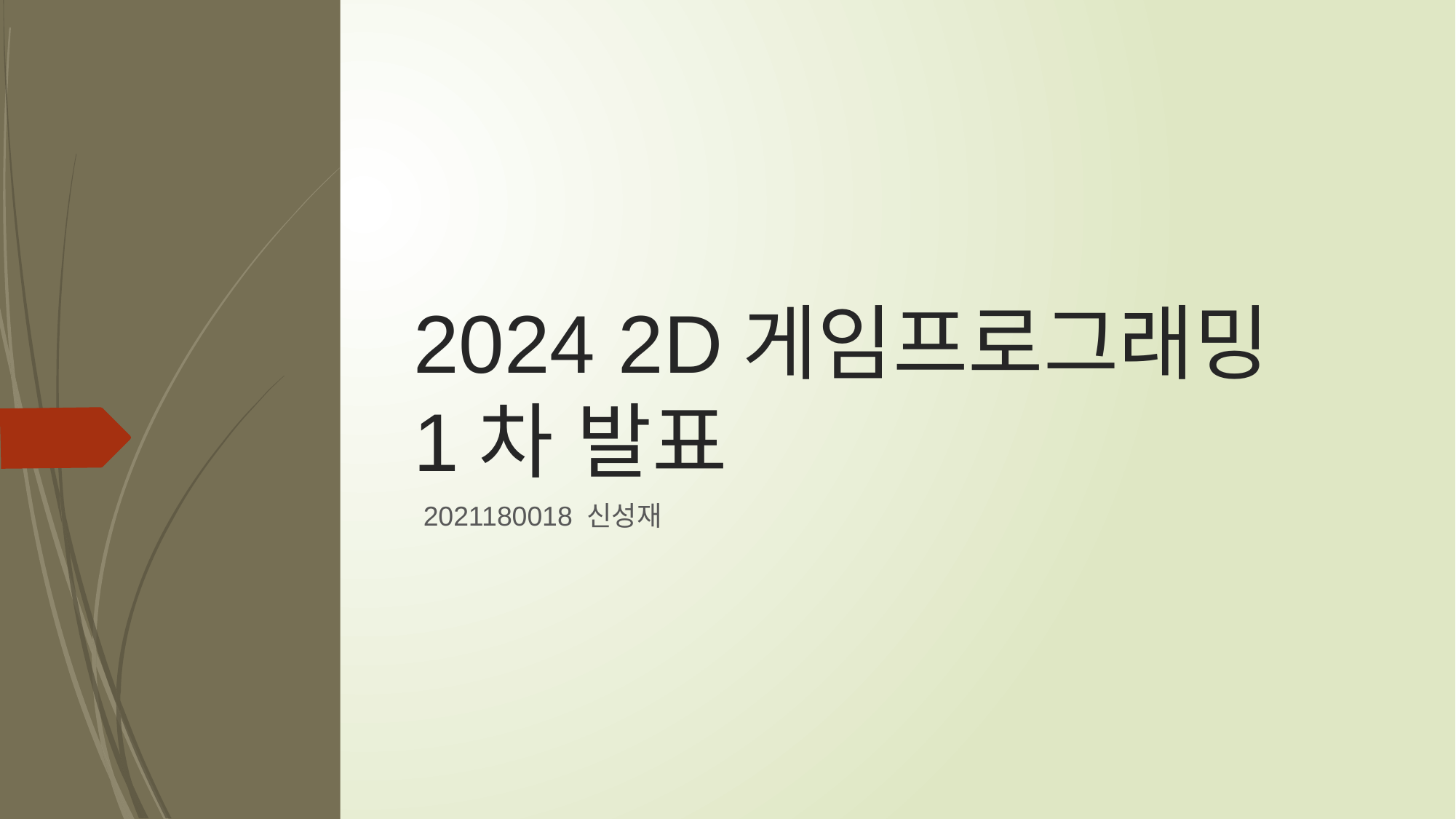

# 2024 2D게임프로그래밍 1차 발표

2021180018 신성재